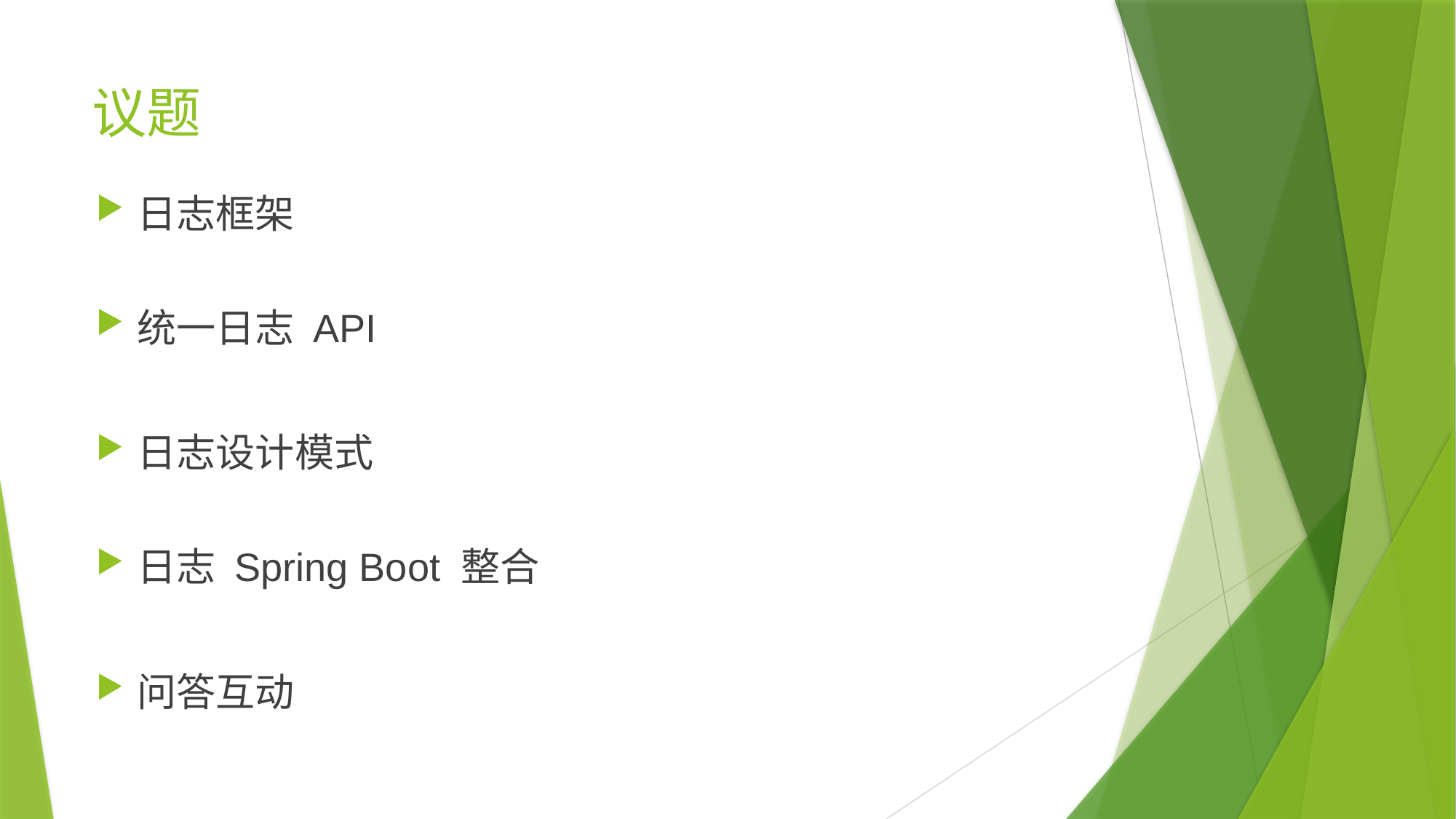

# 议题
日志框架

统一日志 API

日志设计模式

日志 Spring Boot 整合

问答互动